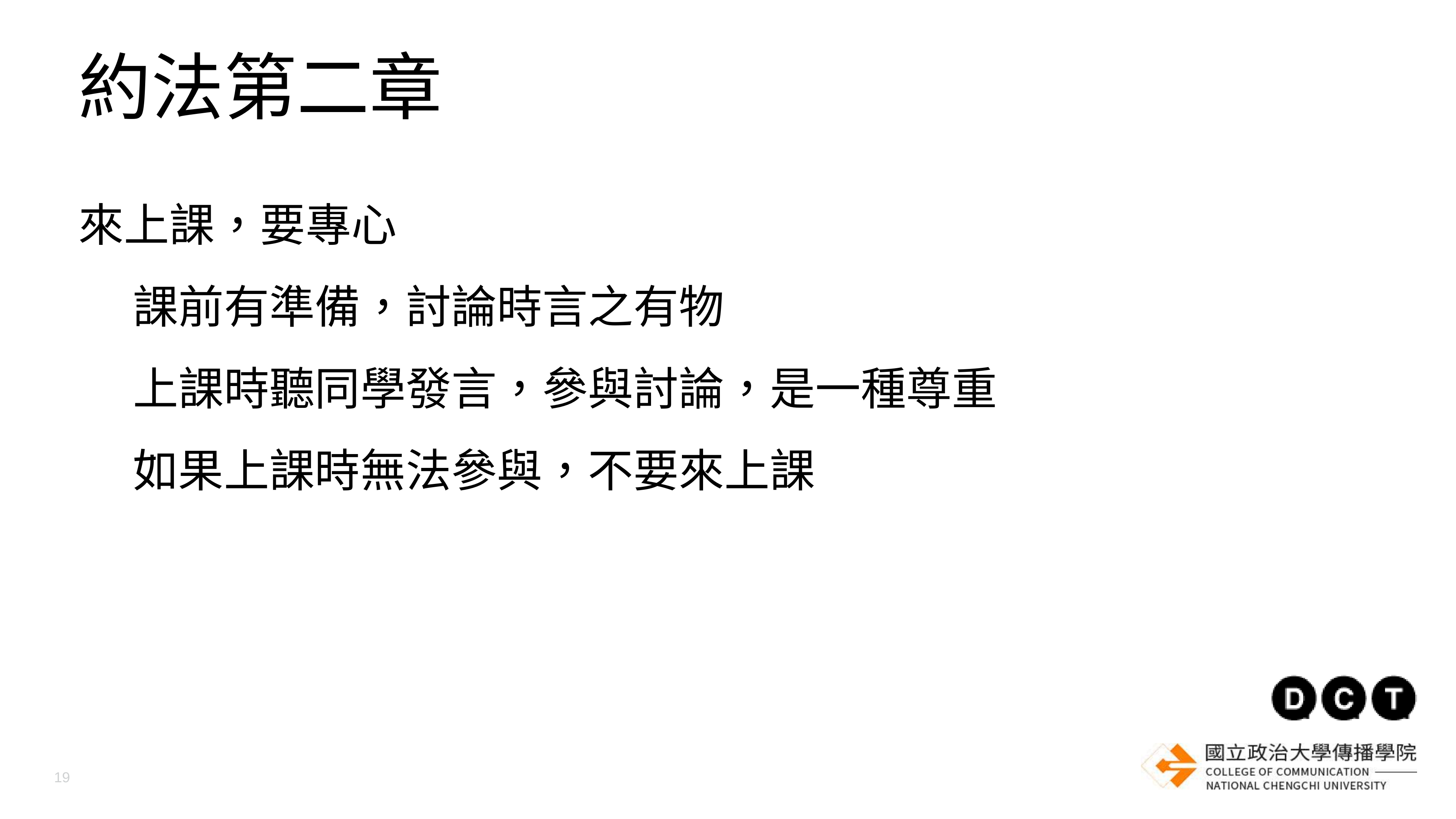

約法第二章
來上課，要專心
	課前有準備，討論時言之有物
	上課時聽同學發言，參與討論，是一種尊重
	如果上課時無法參與，不要來上課